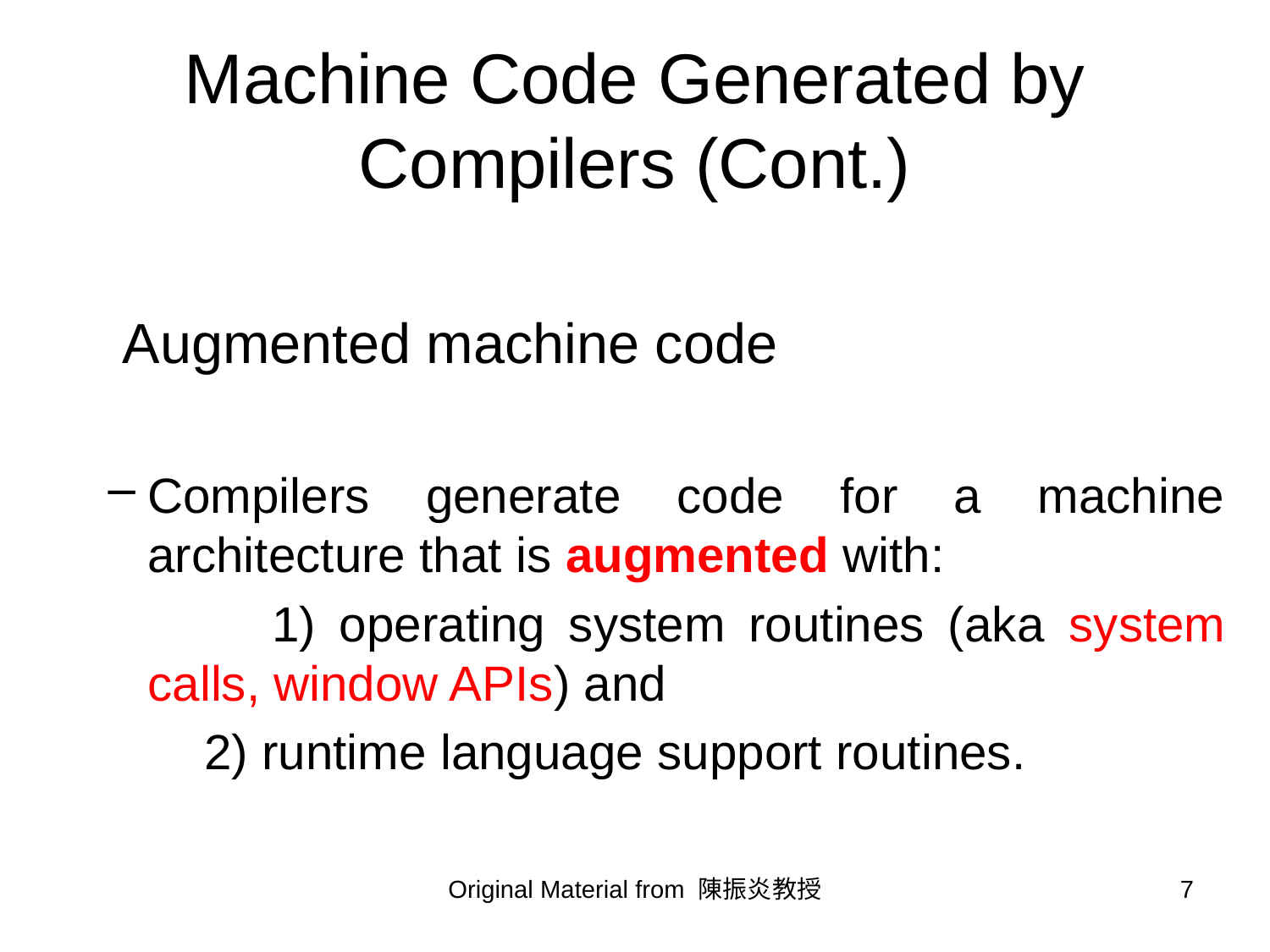

# Machine Code Generated by Compilers (Cont.)

     Augmented machine code

Compilers generate code for a machine architecture that is augmented with:
       1) operating system routines (aka system calls, window APIs) and
       2) runtime language support routines.
Original Material from 陳振炎教授
7